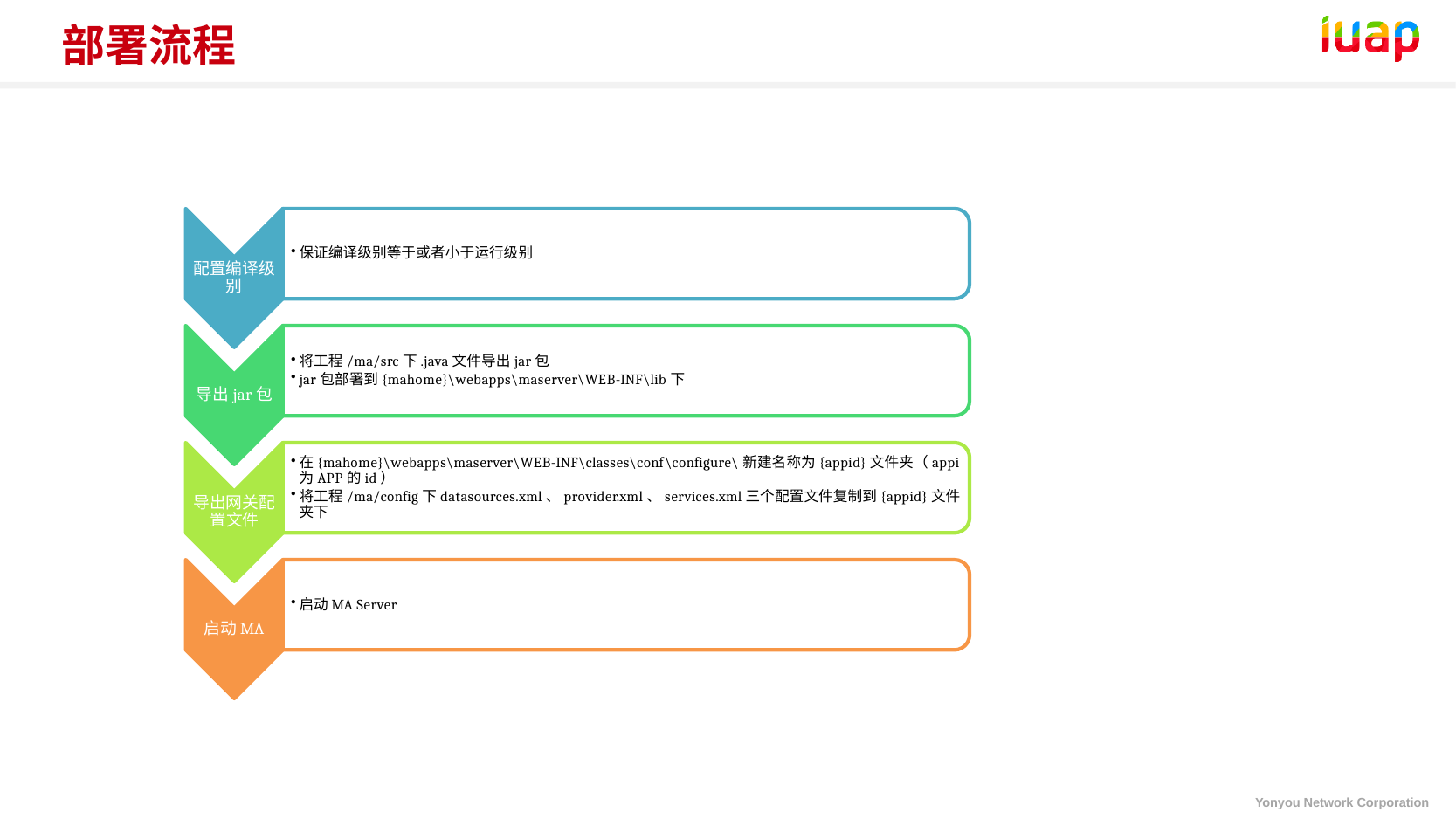

# 部署流程
配置编译级别
保证编译级别等于或者小于运行级别
导出jar包
将工程/ma/src下.java文件导出jar包
jar包部署到{mahome}\webapps\maserver\WEB-INF\lib下
导出网关配置文件
在{mahome}\webapps\maserver\WEB-INF\classes\conf\configure\新建名称为{appid}文件夹（appi为APP的id）
将工程/ma/config下datasources.xml、provider.xml、services.xml三个配置文件复制到{appid}文件夹下
启动MA
启动MA Server